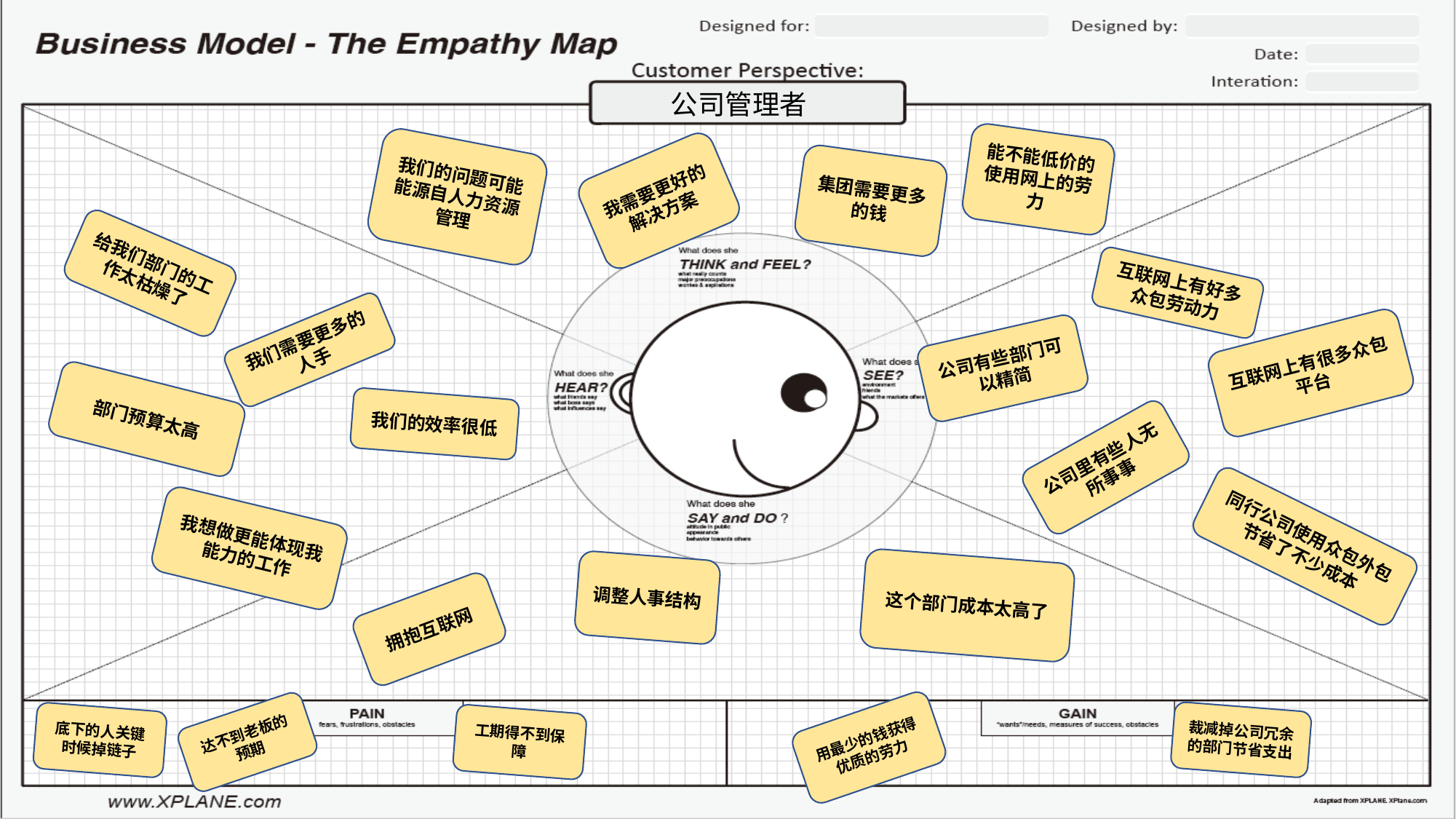

公司管理者
能不能低价的使用网上的劳力
我们的问题可能能源自人力资源管理
集团需要更多的钱
我需要更好的解决方案
给我们部门的工作太枯燥了
互联网上有好多众包劳动力
我们需要更多的人手
互联网上有很多众包平台
公司有些部门可以精简
部门预算太高
我们的效率很低
公司里有些人无所事事
我想做更能体现我能力的工作
同行公司使用众包外包节省了不少成本
调整人事结构
这个部门成本太高了
拥抱互联网
裁减掉公司冗余的部门节省支出
底下的人关键时候掉链子
工期得不到保障
达不到老板的预期
用最少的钱获得优质的劳力